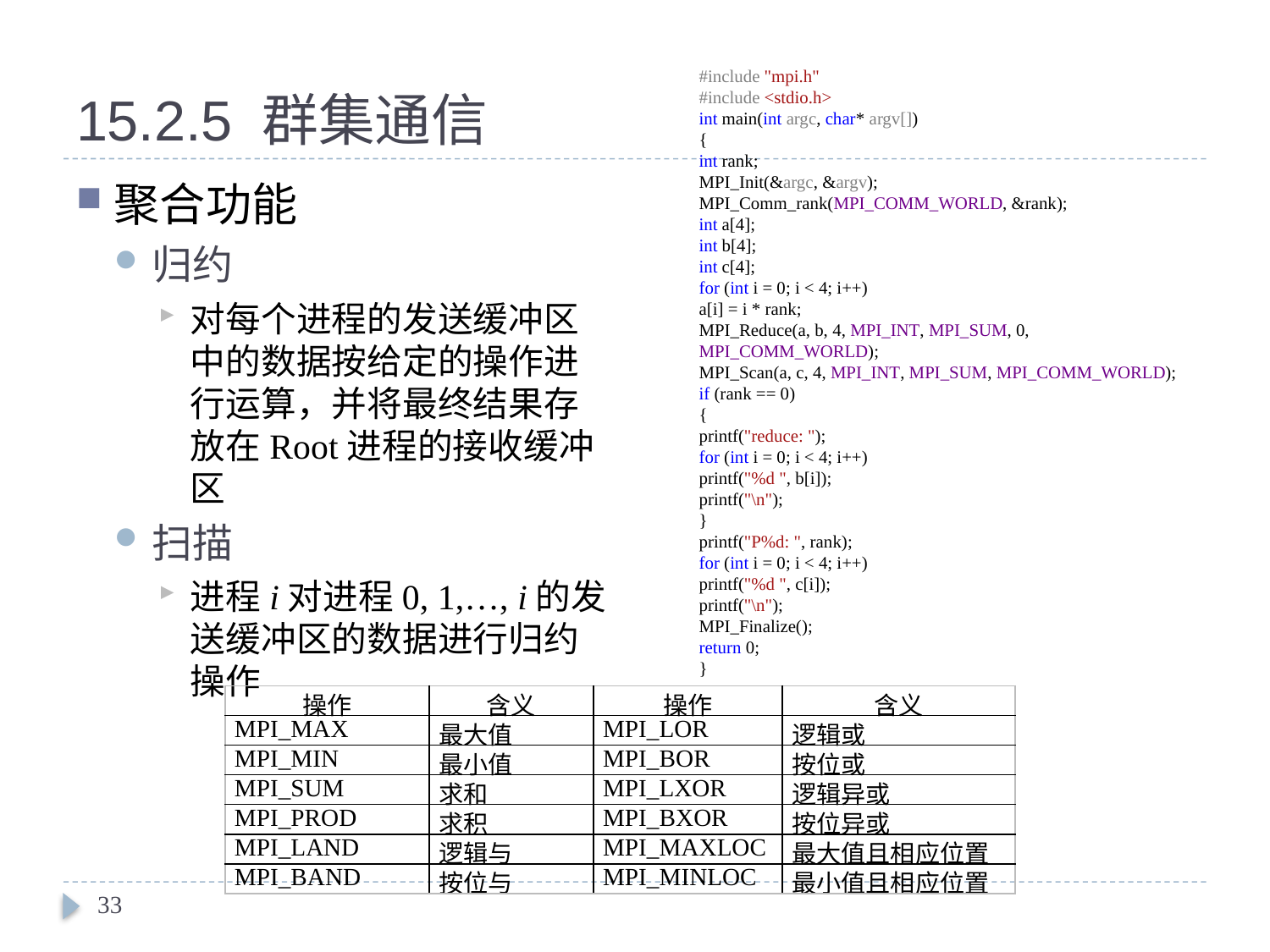

# 15.2.5 群集通信
#include "mpi.h"
#include <stdio.h>
int main(int argc, char* argv[])
{
int rank;
MPI_Init(&argc, &argv);
MPI_Comm_rank(MPI_COMM_WORLD, &rank);
int a[4];
int b[4];
int c[4];
for (int i = 0; i < 4; i++)
a[i] = i * rank;
MPI_Reduce(a, b, 4, MPI_INT, MPI_SUM, 0, MPI_COMM_WORLD);
MPI_Scan(a, c, 4, MPI_INT, MPI_SUM, MPI_COMM_WORLD);
if (rank == 0)
{
printf("reduce: ");
for (int i = 0; i < 4; i++)
printf("%d ", b[i]);
printf("\n");
}
printf("P%d: ", rank);
for (int i = 0; i < 4; i++)
printf("%d ", c[i]);
printf("\n");
MPI_Finalize();
return 0;
}
聚合功能
归约
对每个进程的发送缓冲区中的数据按给定的操作进行运算，并将最终结果存放在Root进程的接收缓冲区
扫描
进程i对进程0, 1,…, i的发送缓冲区的数据进行归约操作
| 操作 | 含义 | 操作 | 含义 |
| --- | --- | --- | --- |
| MPI\_MAX | 最大值 | MPI\_LOR | 逻辑或 |
| MPI\_MIN | 最小值 | MPI\_BOR | 按位或 |
| MPI\_SUM | 求和 | MPI\_LXOR | 逻辑异或 |
| MPI\_PROD | 求积 | MPI\_BXOR | 按位异或 |
| MPI\_LAND | 逻辑与 | MPI\_MAXLOC | 最大值且相应位置 |
| MPI\_BAND | 按位与 | MPI\_MINLOC | 最小值且相应位置 |
33